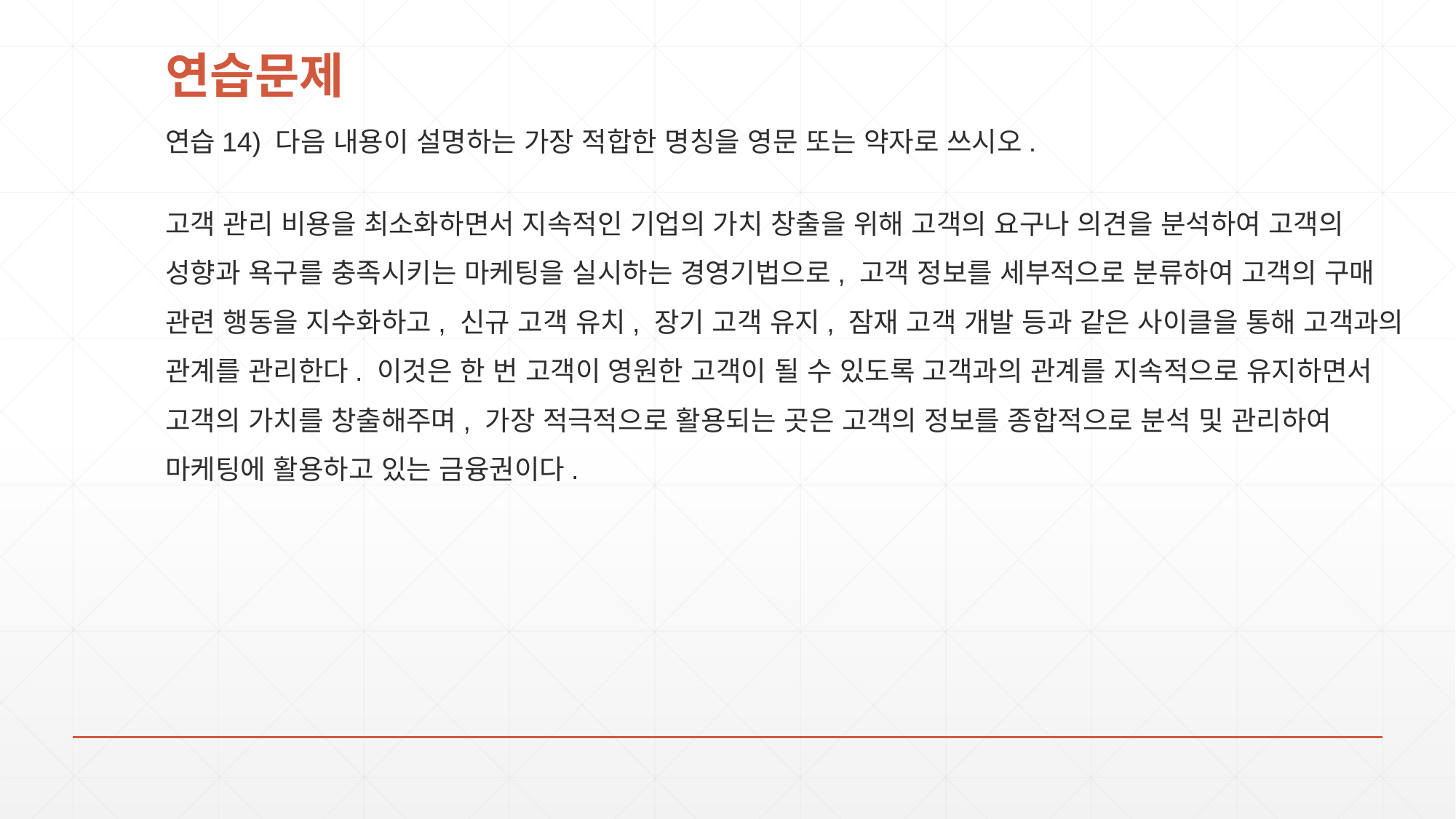

# 연습문제
연습14) 다음 내용이 설명하는 가장 적합한 명칭을 영문 또는 약자로 쓰시오.

고객 관리 비용을 최소화하면서 지속적인 기업의 가치 창출을 위해 고객의 요구나 의견을 분석하여 고객의 성향과 욕구를 충족시키는 마케팅을 실시하는 경영기법으로, 고객 정보를 세부적으로 분류하여 고객의 구매 관련 행동을 지수화하고, 신규 고객 유치, 장기 고객 유지, 잠재 고객 개발 등과 같은 사이클을 통해 고객과의 관계를 관리한다. 이것은 한 번 고객이 영원한 고객이 될 수 있도록 고객과의 관계를 지속적으로 유지하면서 고객의 가치를 창출해주며, 가장 적극적으로 활용되는 곳은 고객의 정보를 종합적으로 분석 및 관리하여 마케팅에 활용하고 있는 금융권이다.